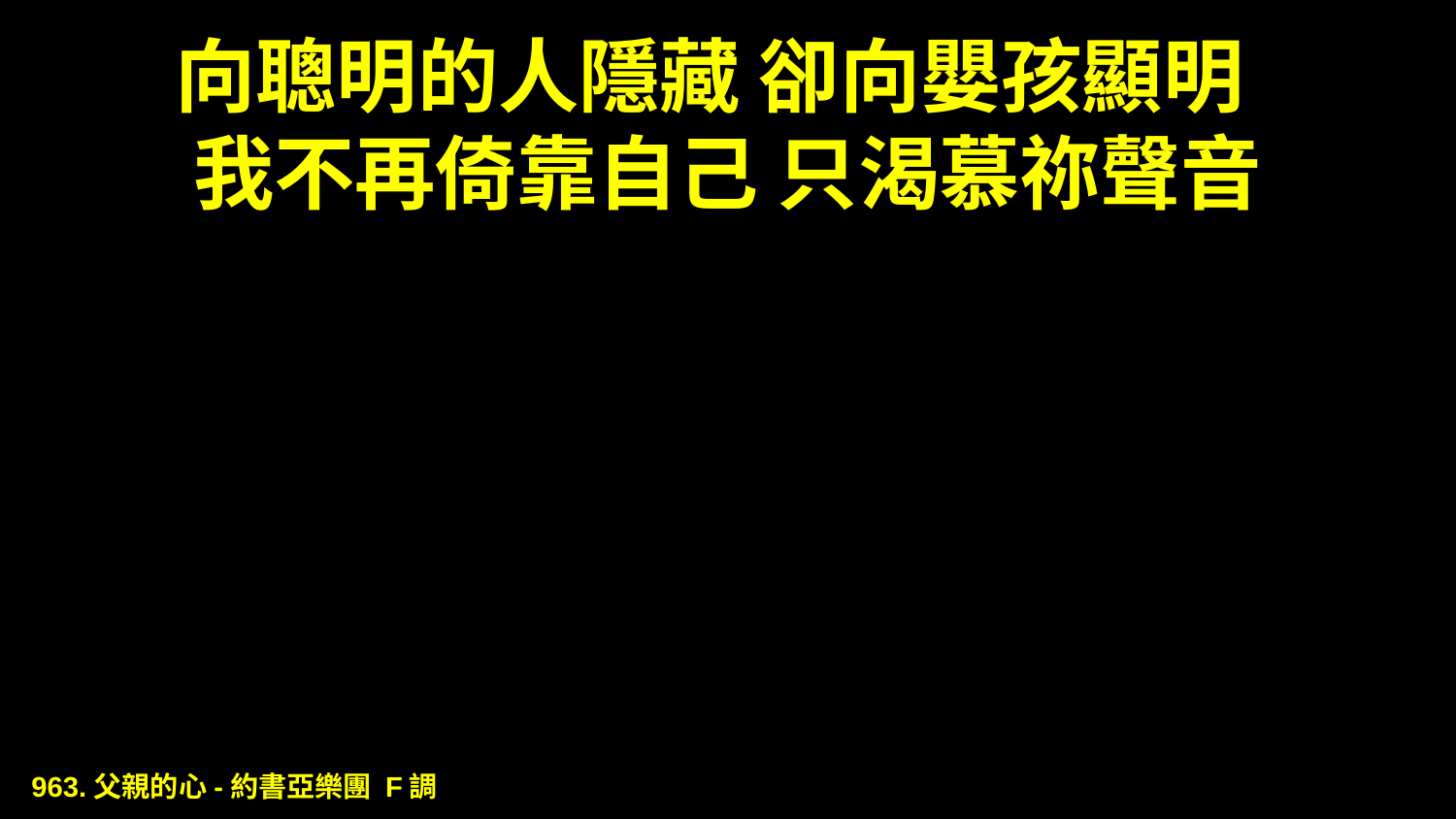

# 向聰明的人隱藏 卻向嬰孩顯明 我不再倚靠自己 只渴慕祢聲音
963.父親的心-約書亞樂團 F調